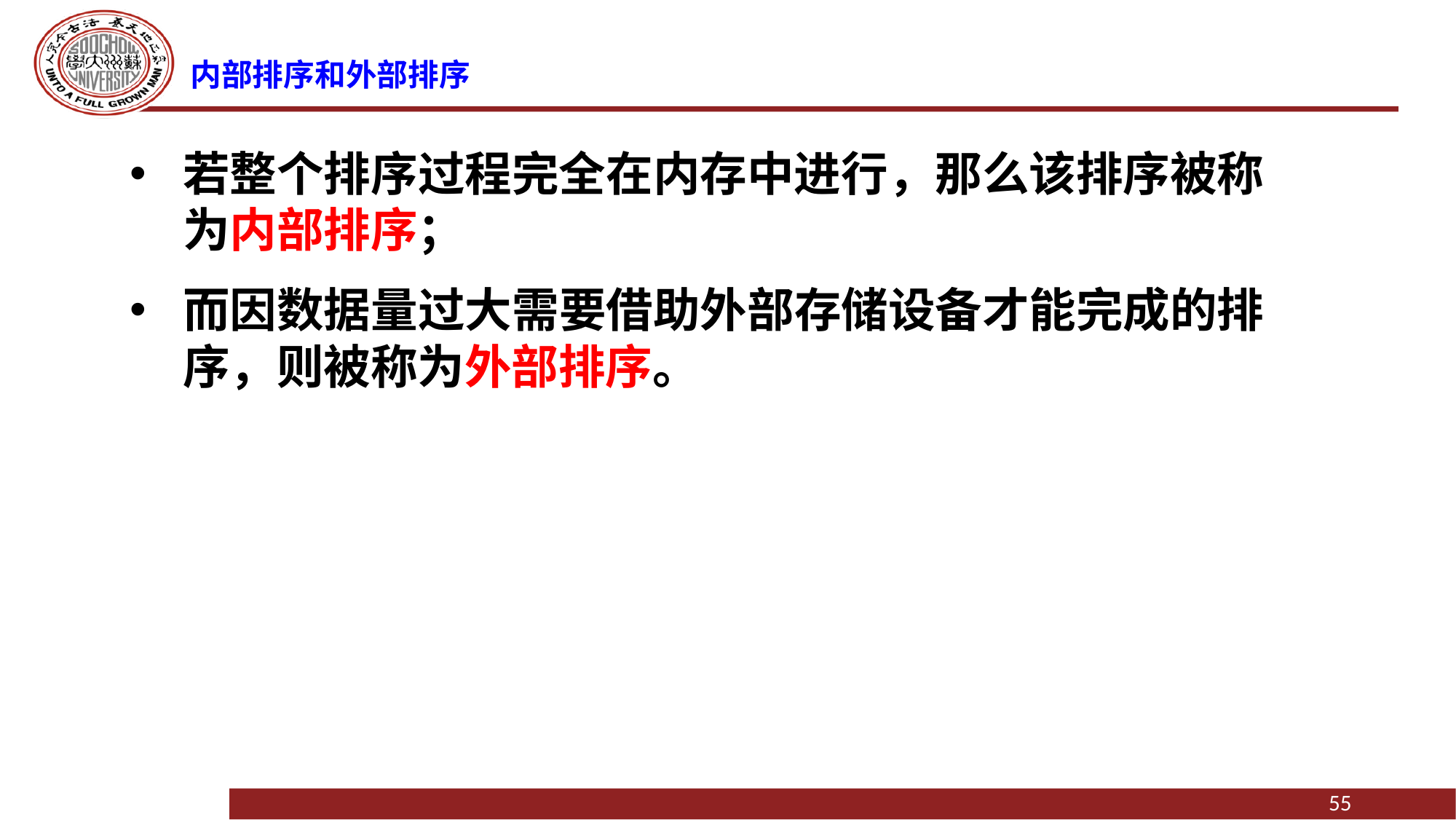

# 内部排序和外部排序
若整个排序过程完全在内存中进行，那么该排序被称为内部排序；
而因数据量过大需要借助外部存储设备才能完成的排序，则被称为外部排序。

55